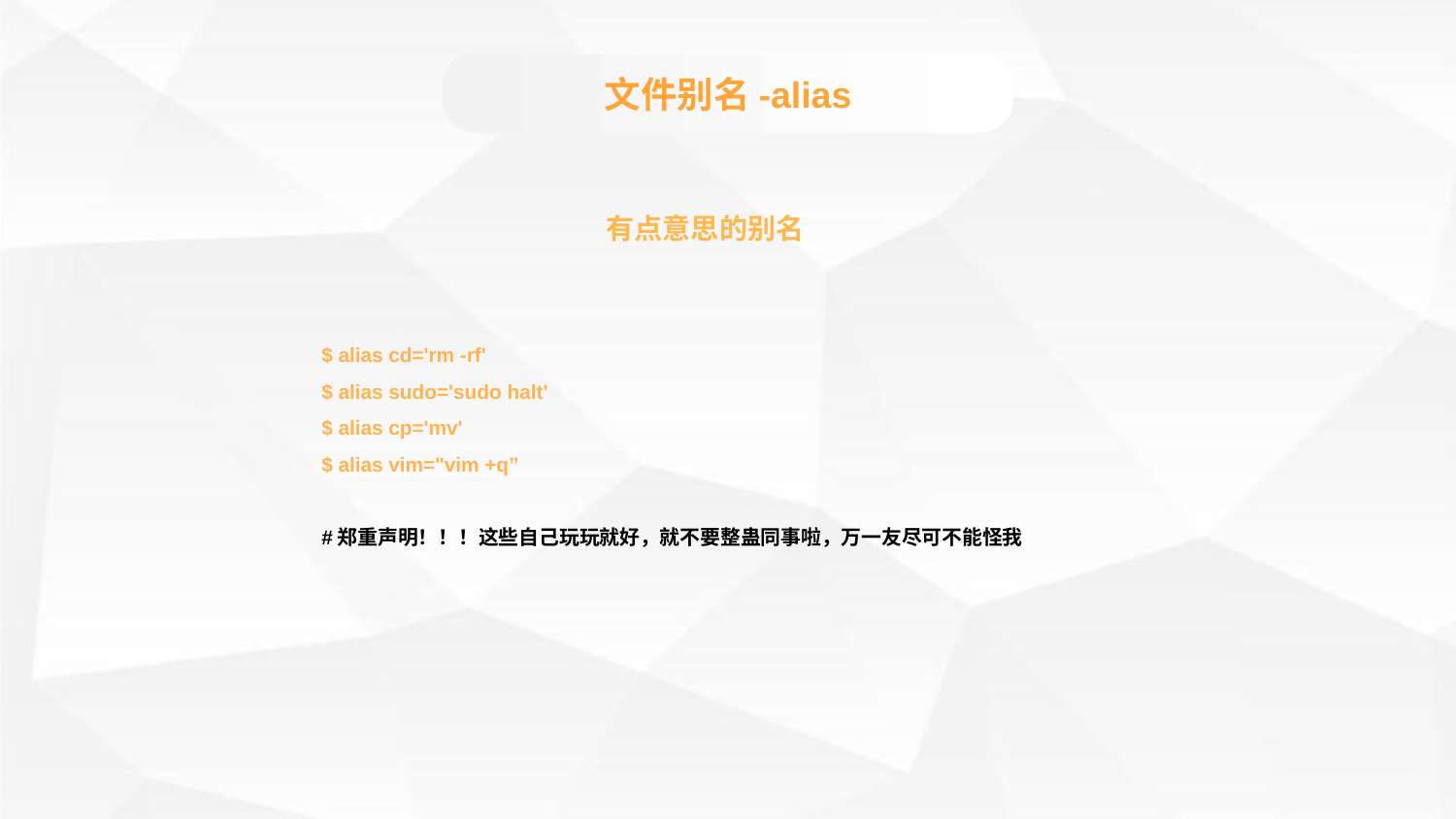

文件别名-alias
有点意思的别名
$ alias cd='rm -rf'
$ alias sudo='sudo halt'
$ alias cp='mv'
$ alias vim="vim +q”

#郑重声明！！！这些自己玩玩就好，就不要整蛊同事啦，万一友尽可不能怪我